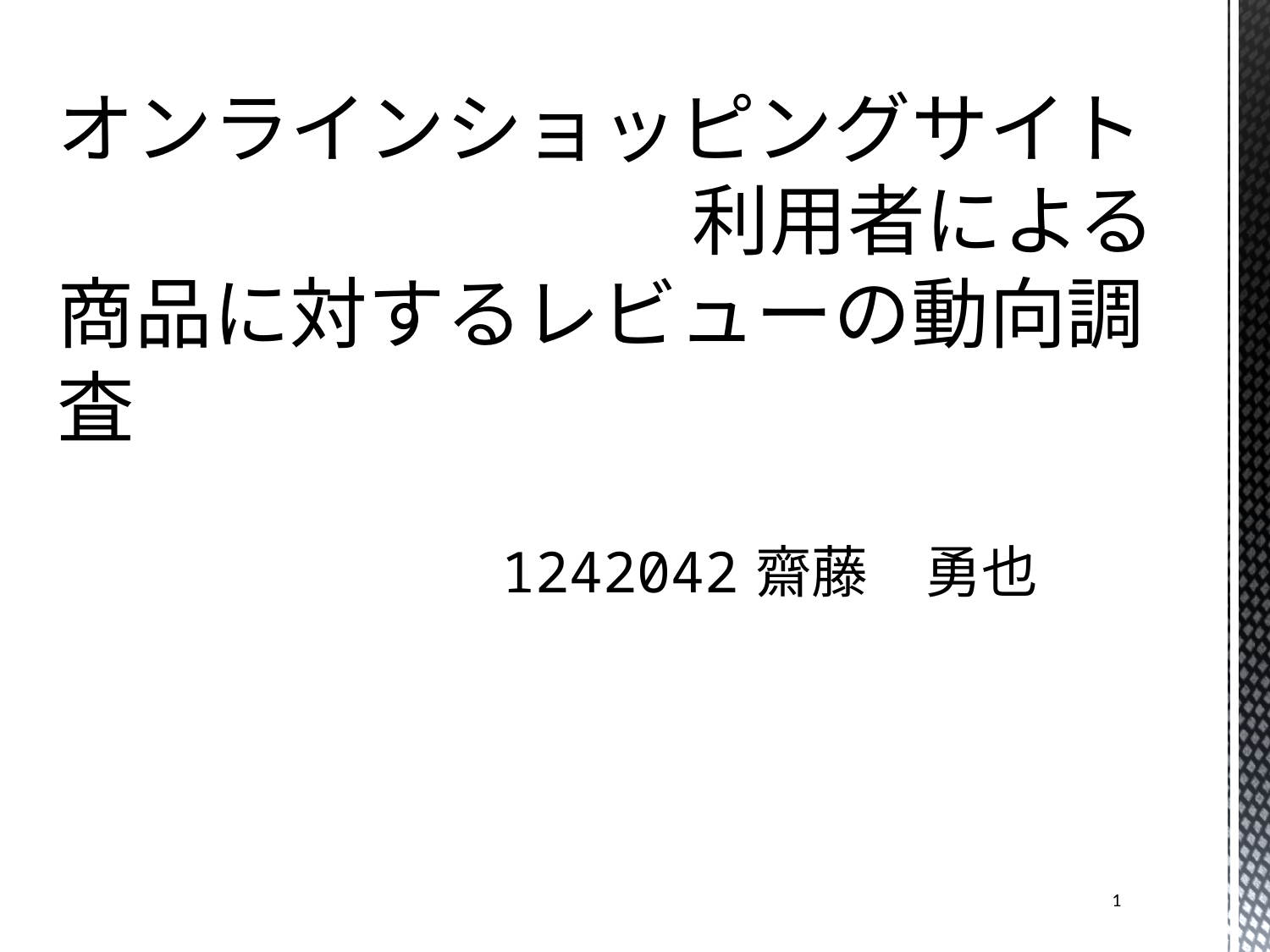

オンラインショッピングサイト
					利用者による
商品に対するレビューの動向調査
1242042	齋藤　勇也
1